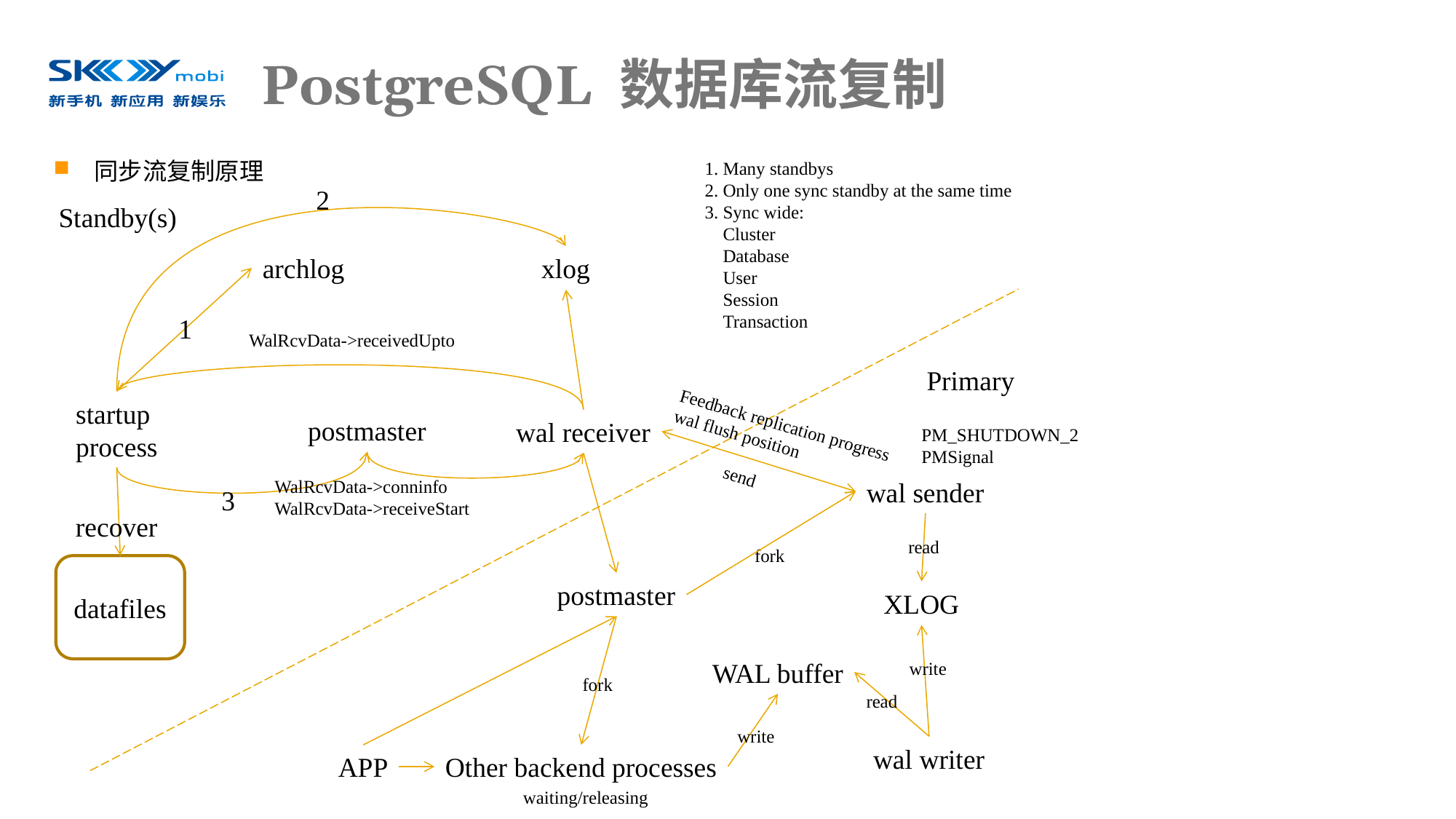

# PostgreSQL 数据库流复制
同步流复制原理
1. Many standbys
2. Only one sync standby at the same time
3. Sync wide:
    Cluster
    Database
    User
    Session
    Transaction
2
Standby(s)
archlog
xlog
1
WalRcvData->receivedUpto
Primary
startup
process
Feedback replication progress
wal flush position
postmaster
wal receiver
PM_SHUTDOWN_2
PMSignal
send
WalRcvData->conninfo
WalRcvData->receiveStart
wal sender
3
recover
read
fork
datafiles
postmaster
XLOG
WAL buffer
write
fork
read
write
wal writer
APP
Other backend processes
waiting/releasing